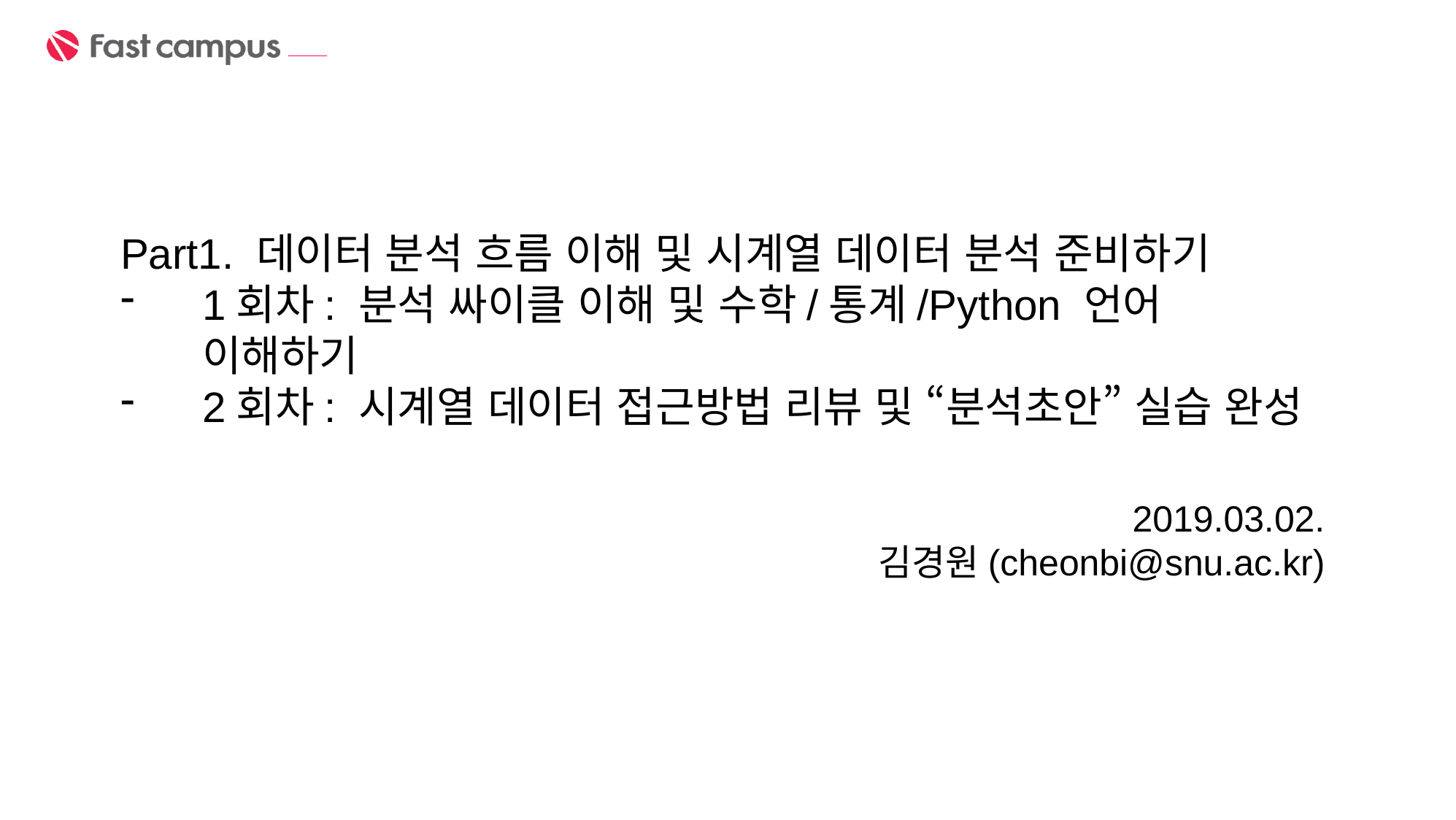

Part1. 데이터 분석 흐름 이해 및 시계열 데이터 분석 준비하기
1회차: 분석 싸이클 이해 및 수학/통계/Python 언어 이해하기
2회차: 시계열 데이터 접근방법 리뷰 및 “분석초안” 실습 완성
2019.03.02.
김경원(cheonbi@snu.ac.kr)